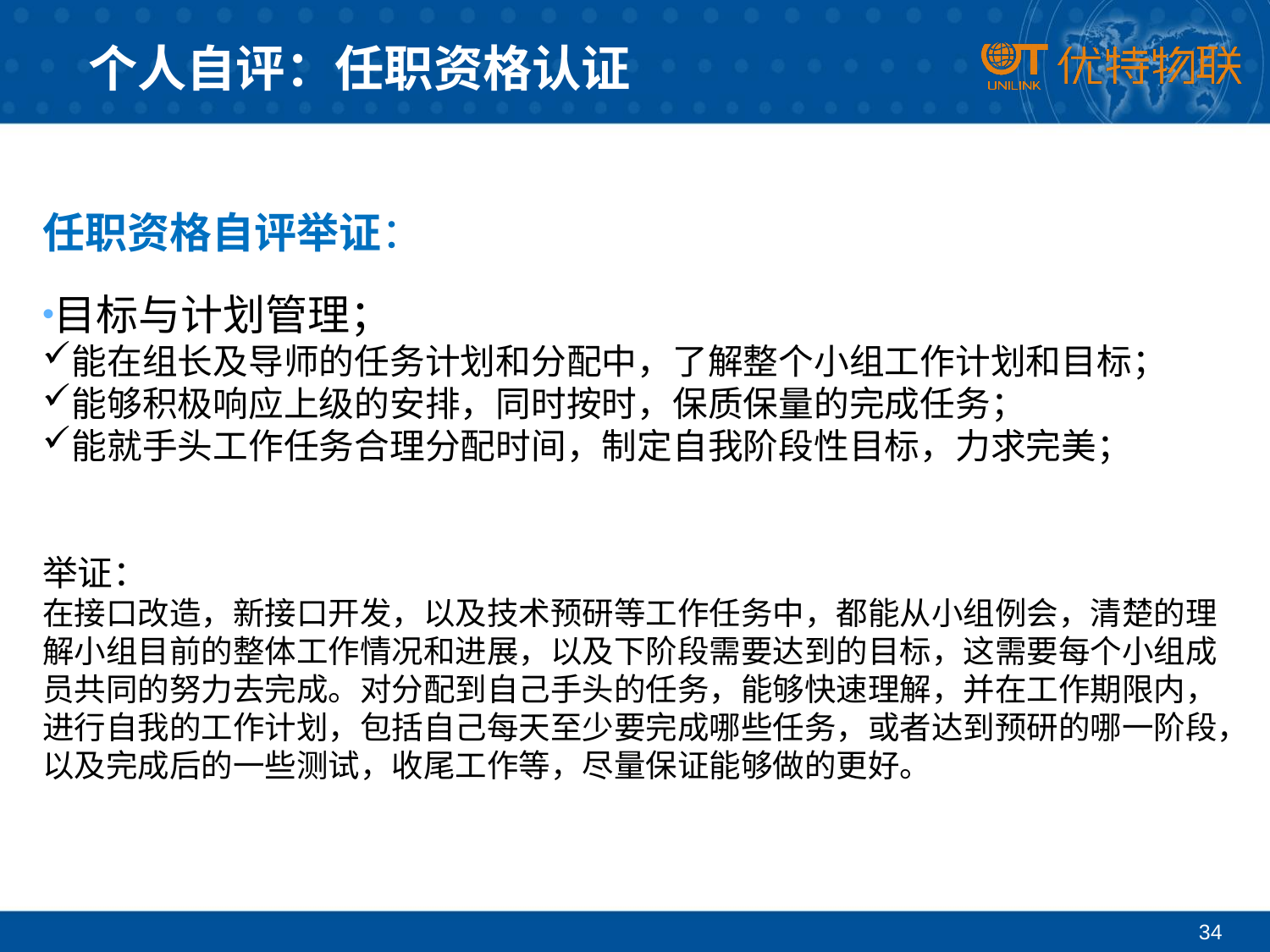

# 个人自评：任职资格认证
任职资格自评举证：
目标与计划管理；
能在组长及导师的任务计划和分配中，了解整个小组工作计划和目标；
能够积极响应上级的安排，同时按时，保质保量的完成任务；
能就手头工作任务合理分配时间，制定自我阶段性目标，力求完美；

举证：
在接口改造，新接口开发，以及技术预研等工作任务中，都能从小组例会，清楚的理解小组目前的整体工作情况和进展，以及下阶段需要达到的目标，这需要每个小组成员共同的努力去完成。对分配到自己手头的任务，能够快速理解，并在工作期限内，进行自我的工作计划，包括自己每天至少要完成哪些任务，或者达到预研的哪一阶段，以及完成后的一些测试，收尾工作等，尽量保证能够做的更好。

34